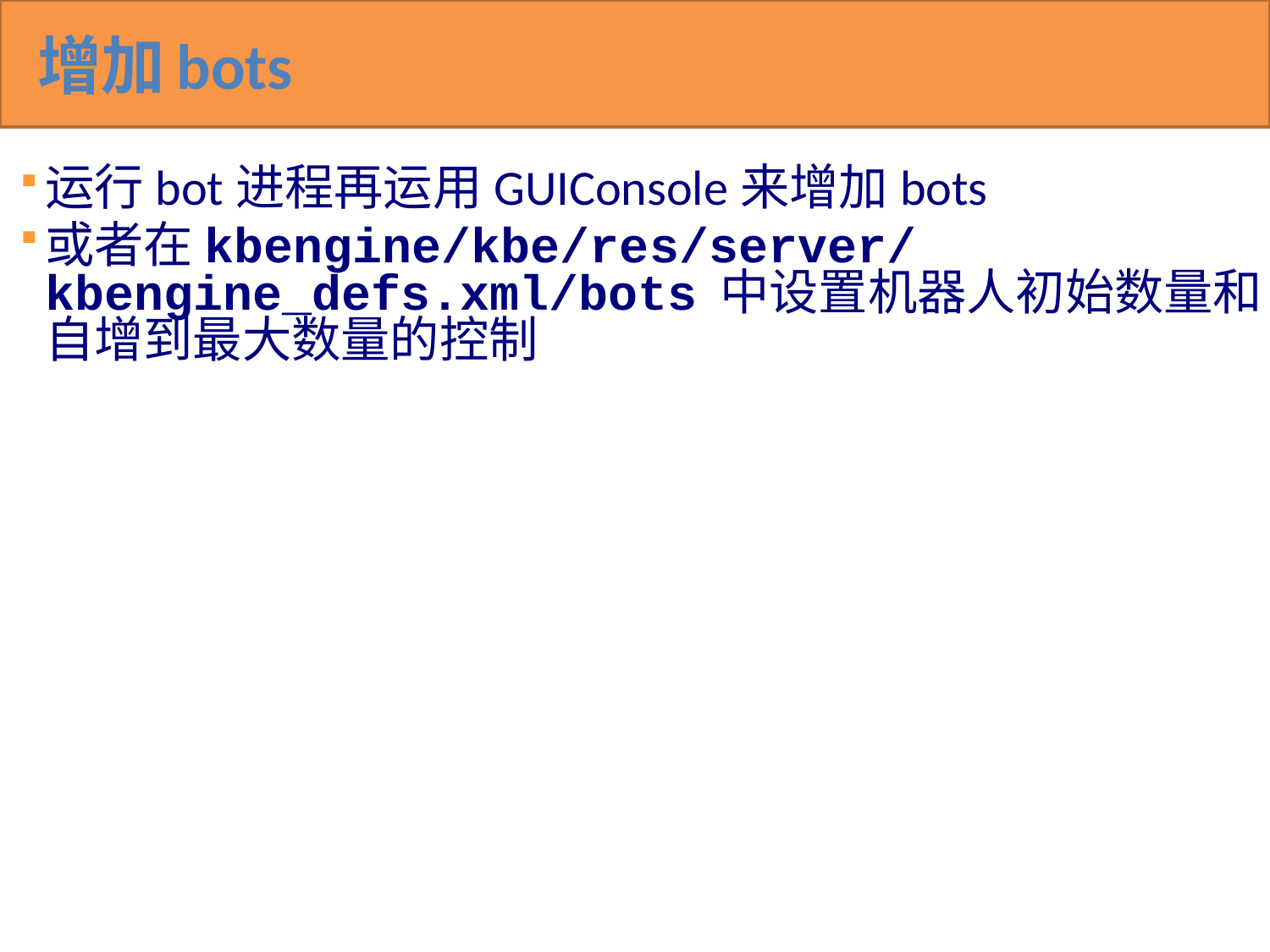

# 增加bots
运行bot进程再运用GUIConsole来增加bots
或者在kbengine/kbe/res/server/kbengine_defs.xml/bots 中设置机器人初始数量和自增到最大数量的控制